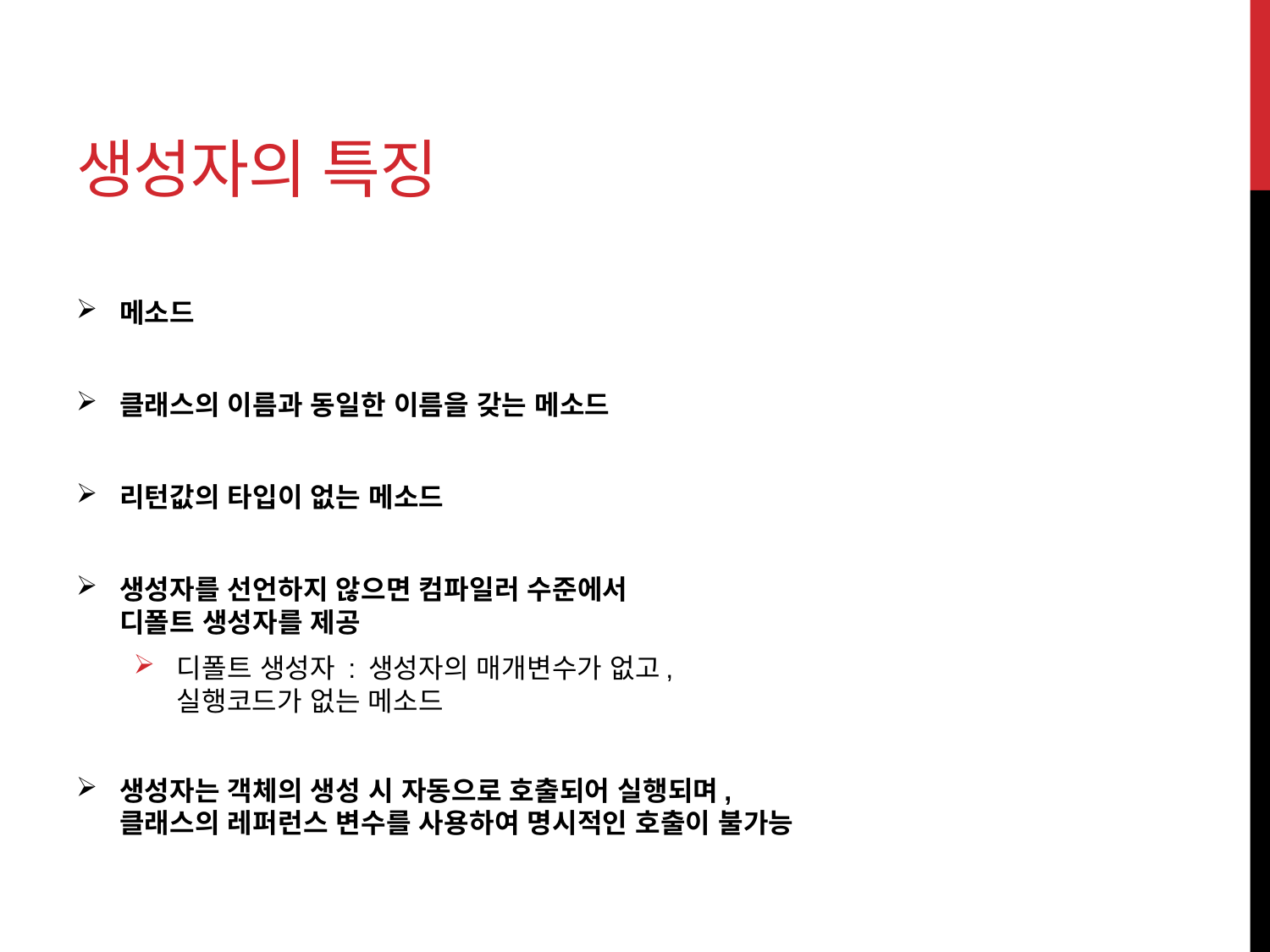

# 생성자의 특징

메소드

클래스의 이름과 동일한 이름을 갖는 메소드

리턴값의 타입이 없는 메소드

생성자를 선언하지 않으면 컴파일러 수준에서
디폴트 생성자를 제공
디폴트 생성자 : 생성자의 매개변수가 없고,
실행코드가 없는 메소드

생성자는 객체의 생성 시 자동으로 호출되어 실행되며,
클래스의 레퍼런스 변수를 사용하여 명시적인 호출이 불가능